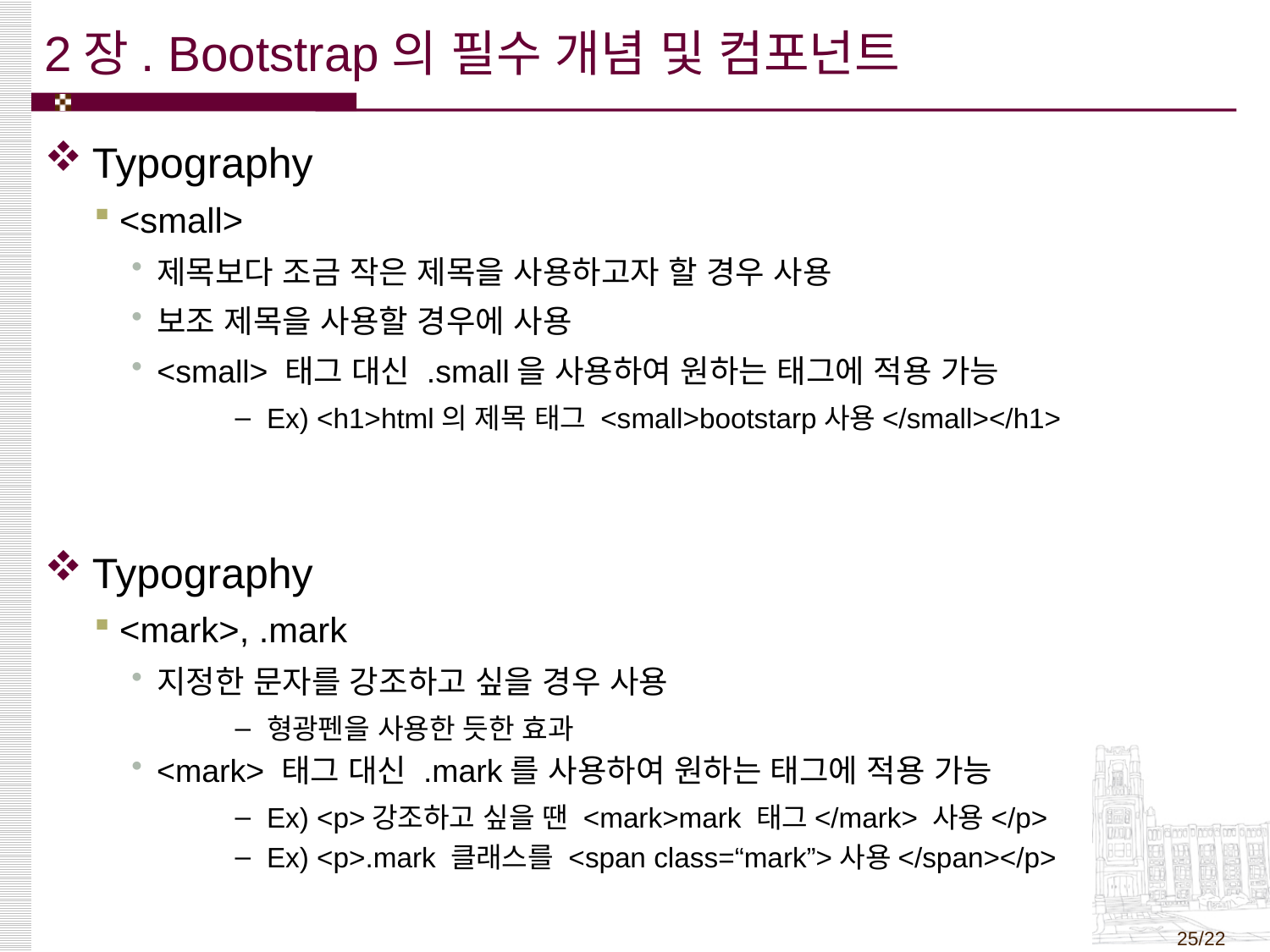

# 2장. Bootstrap의 필수 개념 및 컴포넌트
Typography
<small>
제목보다 조금 작은 제목을 사용하고자 할 경우 사용
보조 제목을 사용할 경우에 사용
<small> 태그 대신 .small을 사용하여 원하는 태그에 적용 가능
Ex) <h1>html의 제목 태그 <small>bootstarp사용</small></h1>
Typography
<mark>, .mark
지정한 문자를 강조하고 싶을 경우 사용
형광펜을 사용한 듯한 효과
<mark> 태그 대신 .mark를 사용하여 원하는 태그에 적용 가능
Ex) <p>강조하고 싶을 땐 <mark>mark 태그</mark> 사용</p>
Ex) <p>.mark 클래스를 <span class=“mark”>사용</span></p>